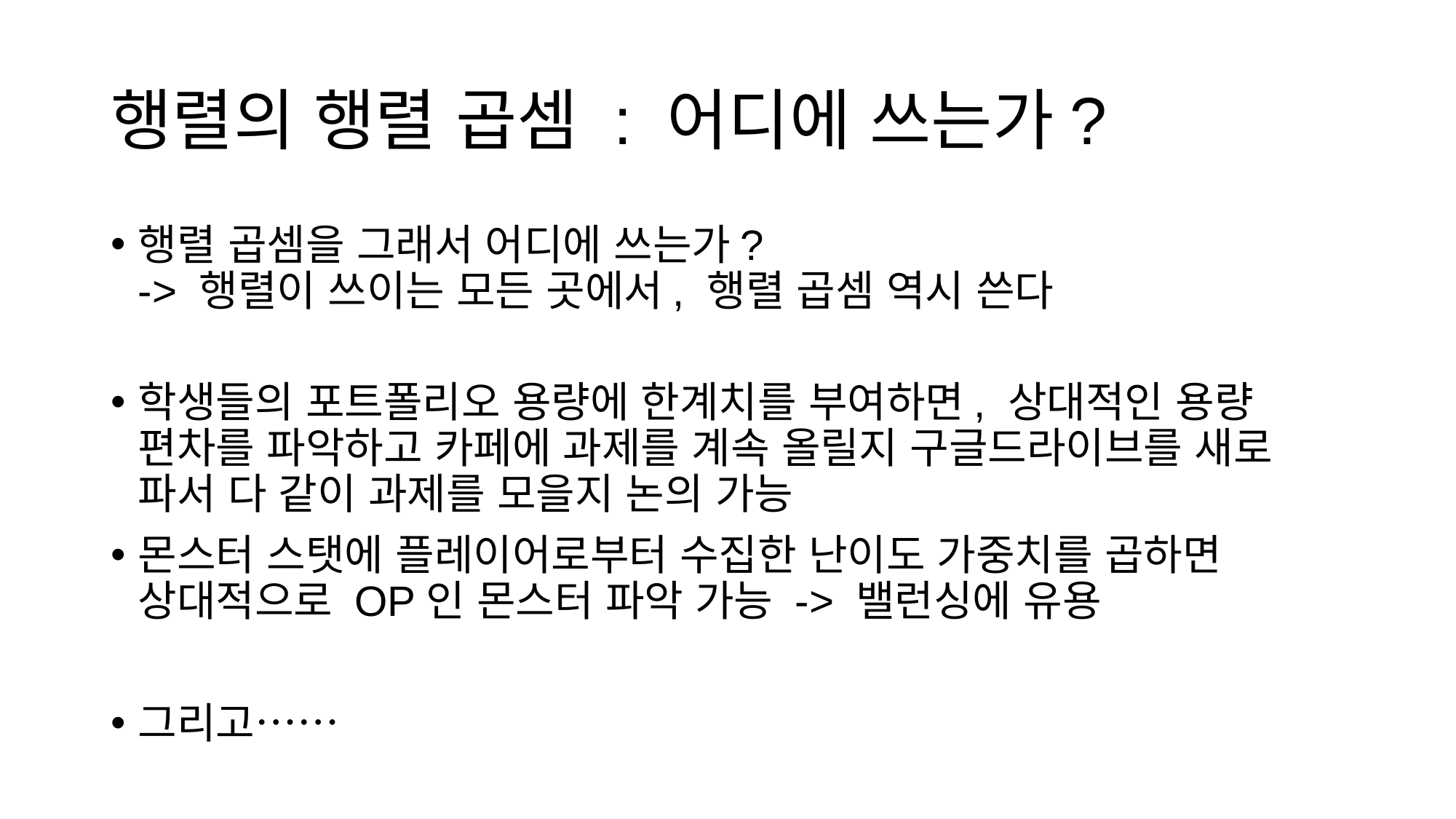

# 행렬의 행렬 곱셈 : 어디에 쓰는가?
행렬 곱셈을 그래서 어디에 쓰는가?
-> 행렬이 쓰이는 모든 곳에서, 행렬 곱셈 역시 쓴다
학생들의 포트폴리오 용량에 한계치를 부여하면, 상대적인 용량 편차를 파악하고 카페에 과제를 계속 올릴지 구글드라이브를 새로 파서 다 같이 과제를 모을지 논의 가능
몬스터 스탯에 플레이어로부터 수집한 난이도 가중치를 곱하면 상대적으로 OP인 몬스터 파악 가능 -> 밸런싱에 유용

그리고……